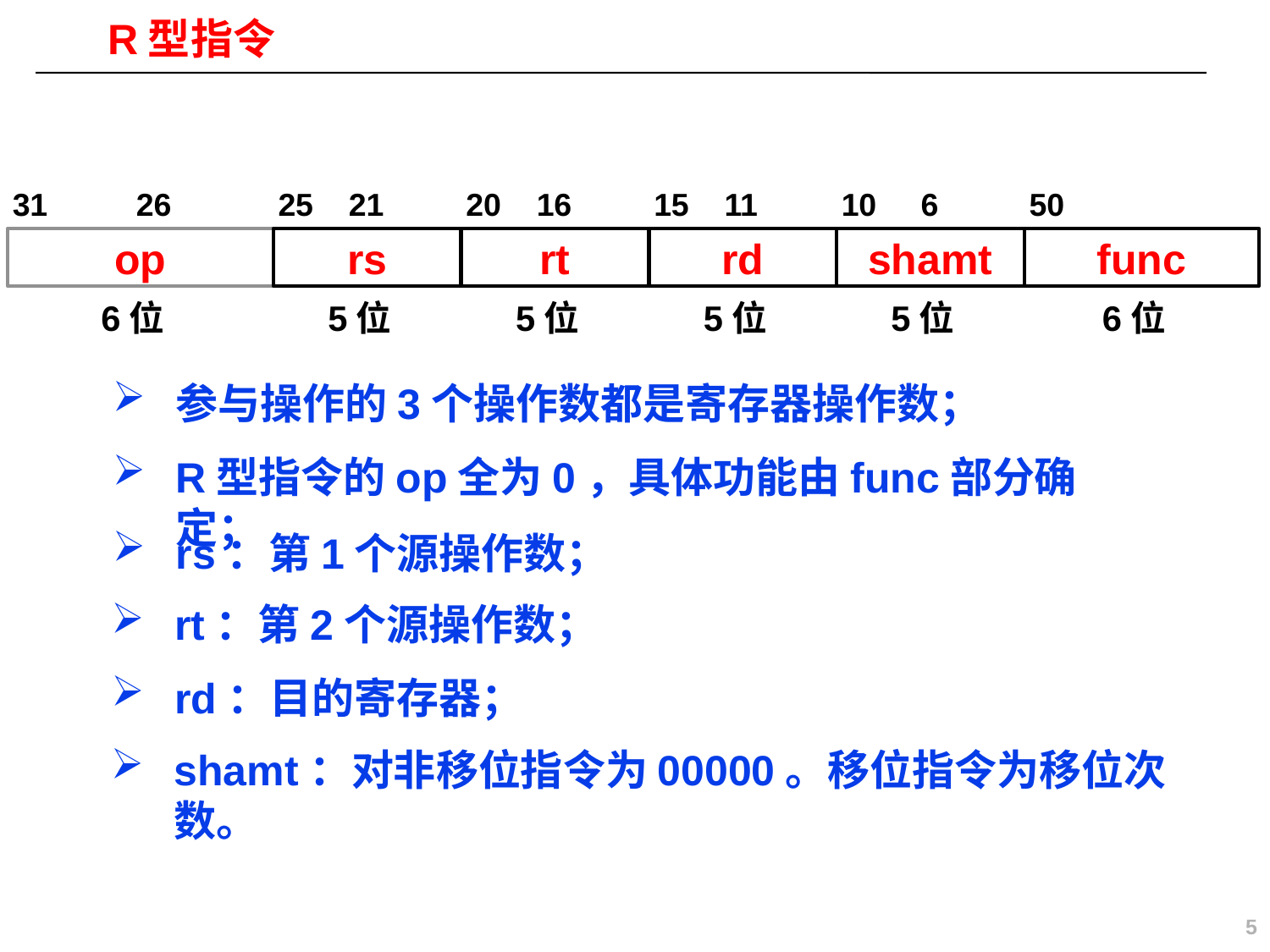

# R型指令
31          26
25    21
20    16
15    11
10     6
50
op
rs
rt
rd
shamt
func
6位
5位
5位
5位
5位
6位
参与操作的3个操作数都是寄存器操作数；
R型指令的op全为0，具体功能由func部分确定；
rs：第1个源操作数；
rt：第2个源操作数；
rd：目的寄存器；
shamt：对非移位指令为00000。移位指令为移位次数。
5